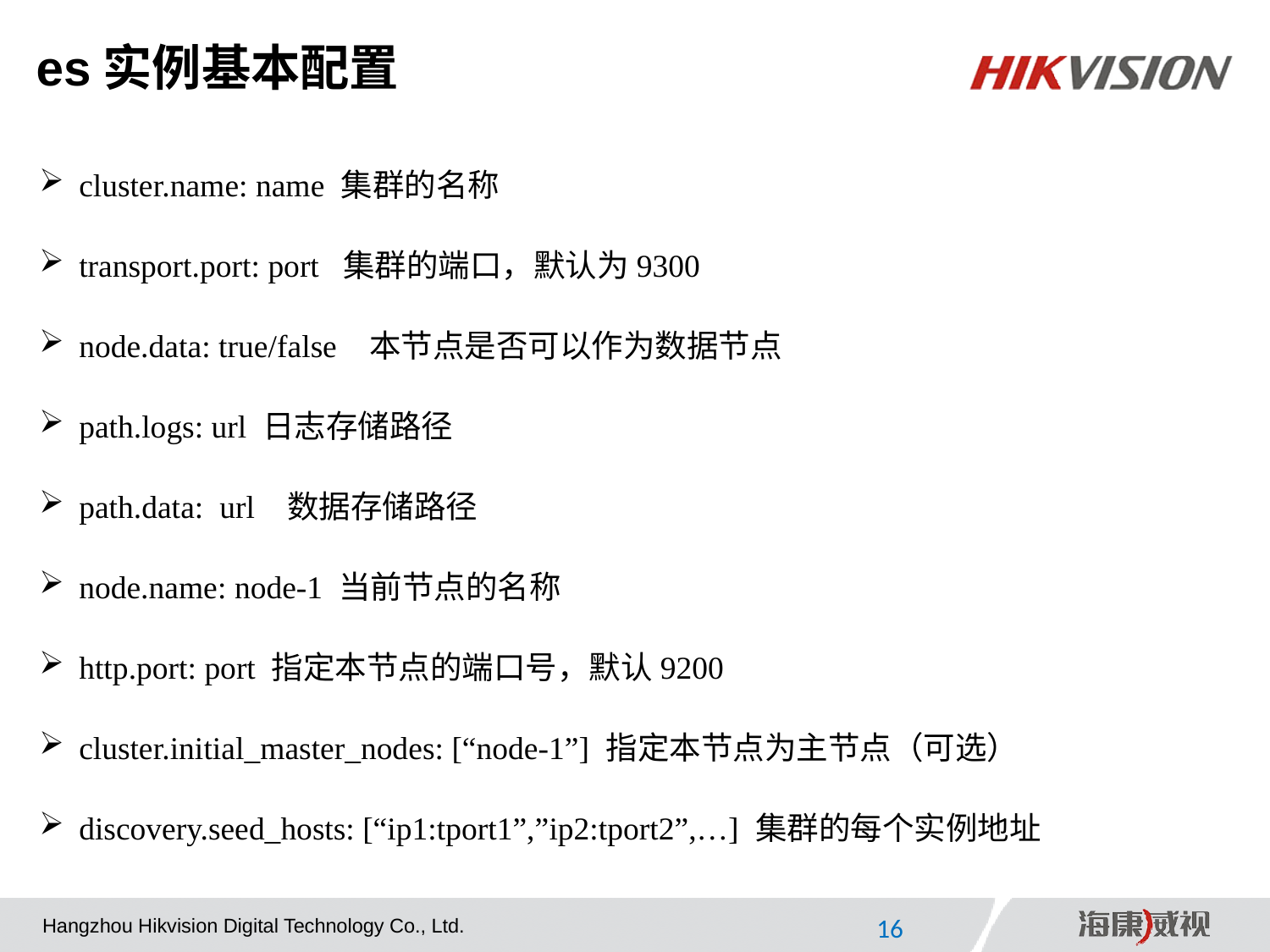

# es实例基本配置
cluster.name: name 集群的名称
transport.port: port  集群的端口，默认为9300
node.data: true/false   本节点是否可以作为数据节点
path.logs: url 日志存储路径
path.data:  url   数据存储路径
node.name: node-1 当前节点的名称
http.port: port 指定本节点的端口号，默认9200
cluster.initial_master_nodes: [“node-1”] 指定本节点为主节点（可选）
discovery.seed_hosts: [“ip1:tport1”,”ip2:tport2”,…] 集群的每个实例地址